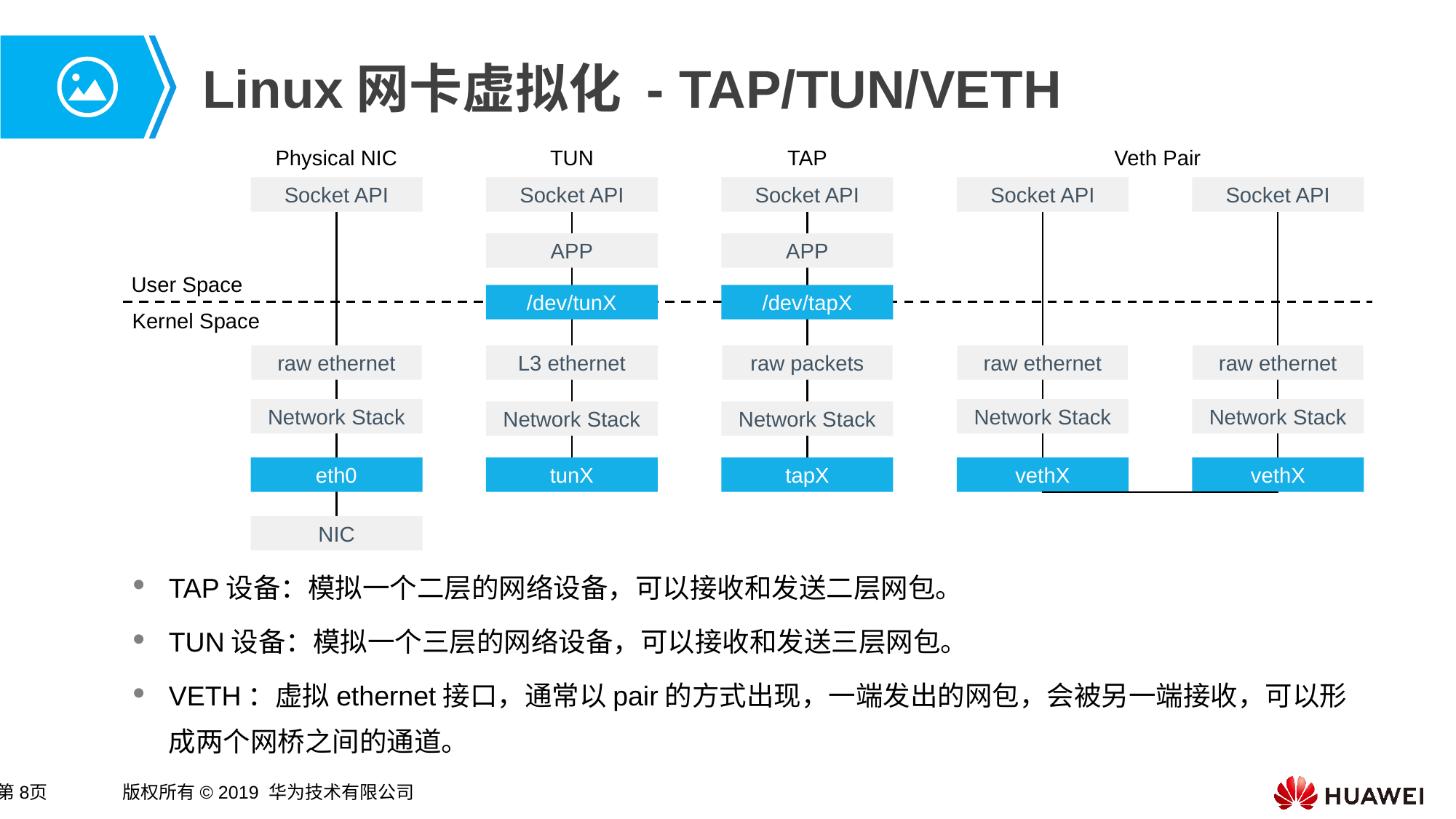

# Linux网卡虚拟化 - TAP/TUN/VETH
Physical NIC
TUN
TAP
Veth Pair
Socket API
Socket API
Socket API
Socket API
Socket API
APP
APP
User Space
/dev/tunX
/dev/tapX
Kernel Space
raw ethernet
L3 ethernet
raw packets
raw ethernet
raw ethernet
Network Stack
Network Stack
Network Stack
Network Stack
Network Stack
eth0
tunX
tapX
vethX
vethX
NIC
TAP设备：模拟一个二层的网络设备，可以接收和发送二层网包。
TUN设备：模拟一个三层的网络设备，可以接收和发送三层网包。
VETH：虚拟ethernet接口，通常以pair的方式出现，一端发出的网包，会被另一端接收，可以形成两个网桥之间的通道。